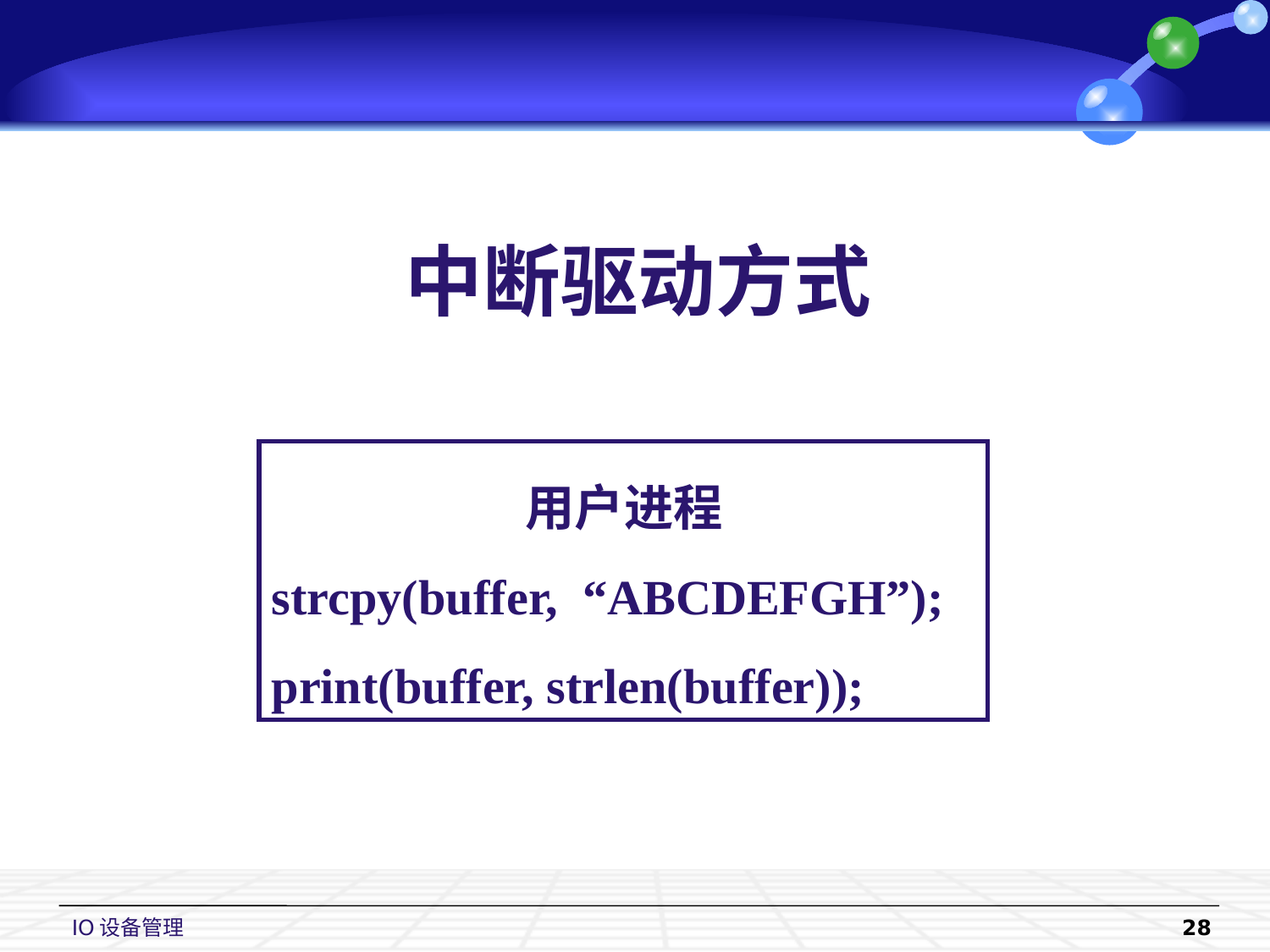

中断驱动方式
		用户进程
strcpy(buffer,  “ABCDEFGH”);
print(buffer, strlen(buffer));
IO设备管理
28